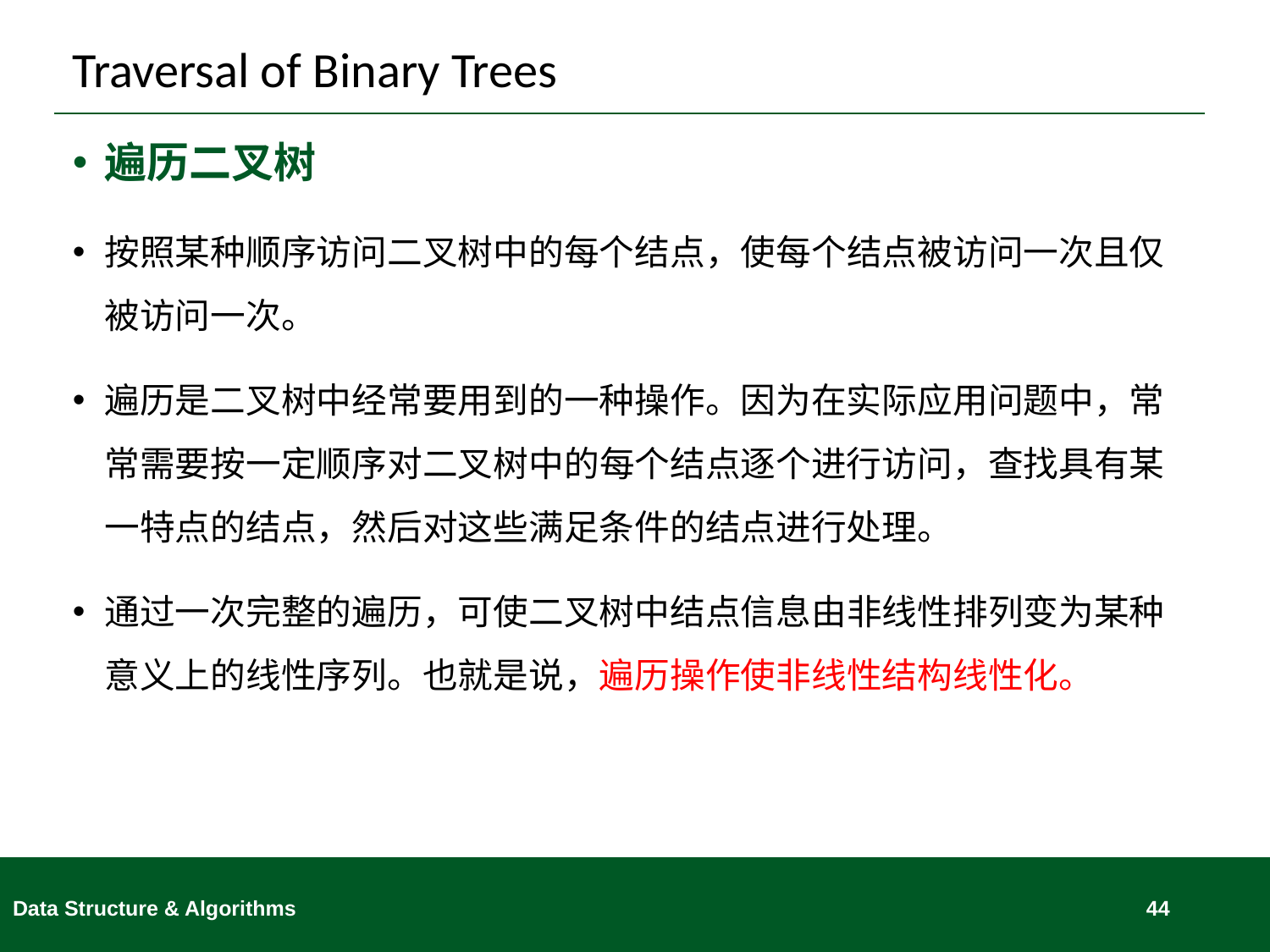

# Traversal of Binary Trees
遍历二叉树
按照某种顺序访问二叉树中的每个结点，使每个结点被访问一次且仅被访问一次。
遍历是二叉树中经常要用到的一种操作。因为在实际应用问题中，常常需要按一定顺序对二叉树中的每个结点逐个进行访问，查找具有某一特点的结点，然后对这些满足条件的结点进行处理。
通过一次完整的遍历，可使二叉树中结点信息由非线性排列变为某种意义上的线性序列。也就是说，遍历操作使非线性结构线性化。

Data Structure & Algorithms
44